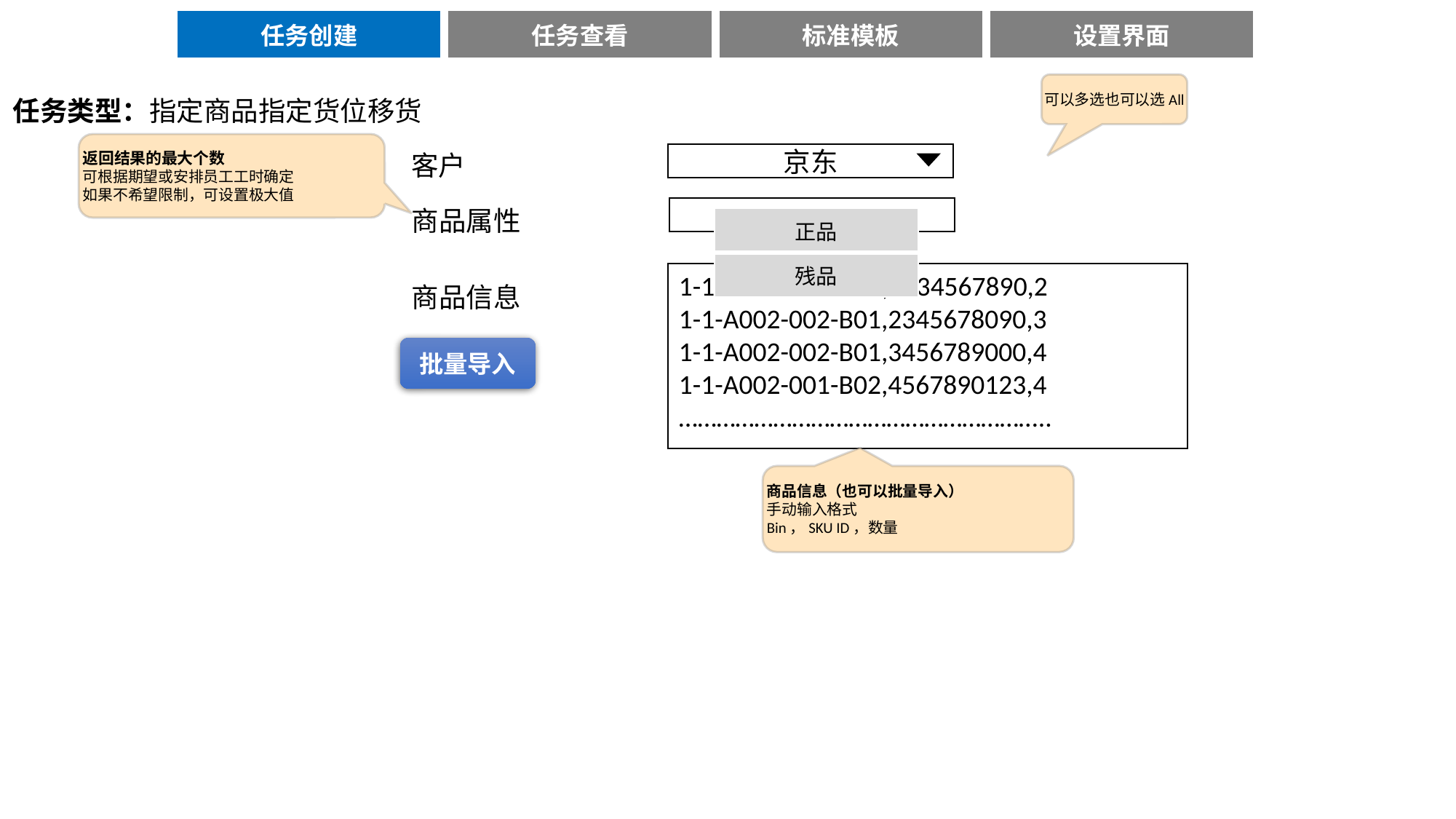

| 任务创建 | 任务查看 | 标准模板 | 设置界面 |
| --- | --- | --- | --- |
可以多选也可以选All
任务类型：指定商品指定货位移货
返回结果的最大个数
可根据期望或安排员工工时确定
如果不希望限制，可设置极大值
客户
京东

商品属性

| 正品 |
| --- |
| 残品 |
1-1-A001-001-A01,1234567890,2
1-1-A002-002-B01,2345678090,3
1-1-A002-002-B01,3456789000,4
1-1-A002-001-B02,4567890123,4
…………………………………………………..
商品信息
批量导入
商品信息（也可以批量导入）
手动输入格式
Bin，SKU ID，数量